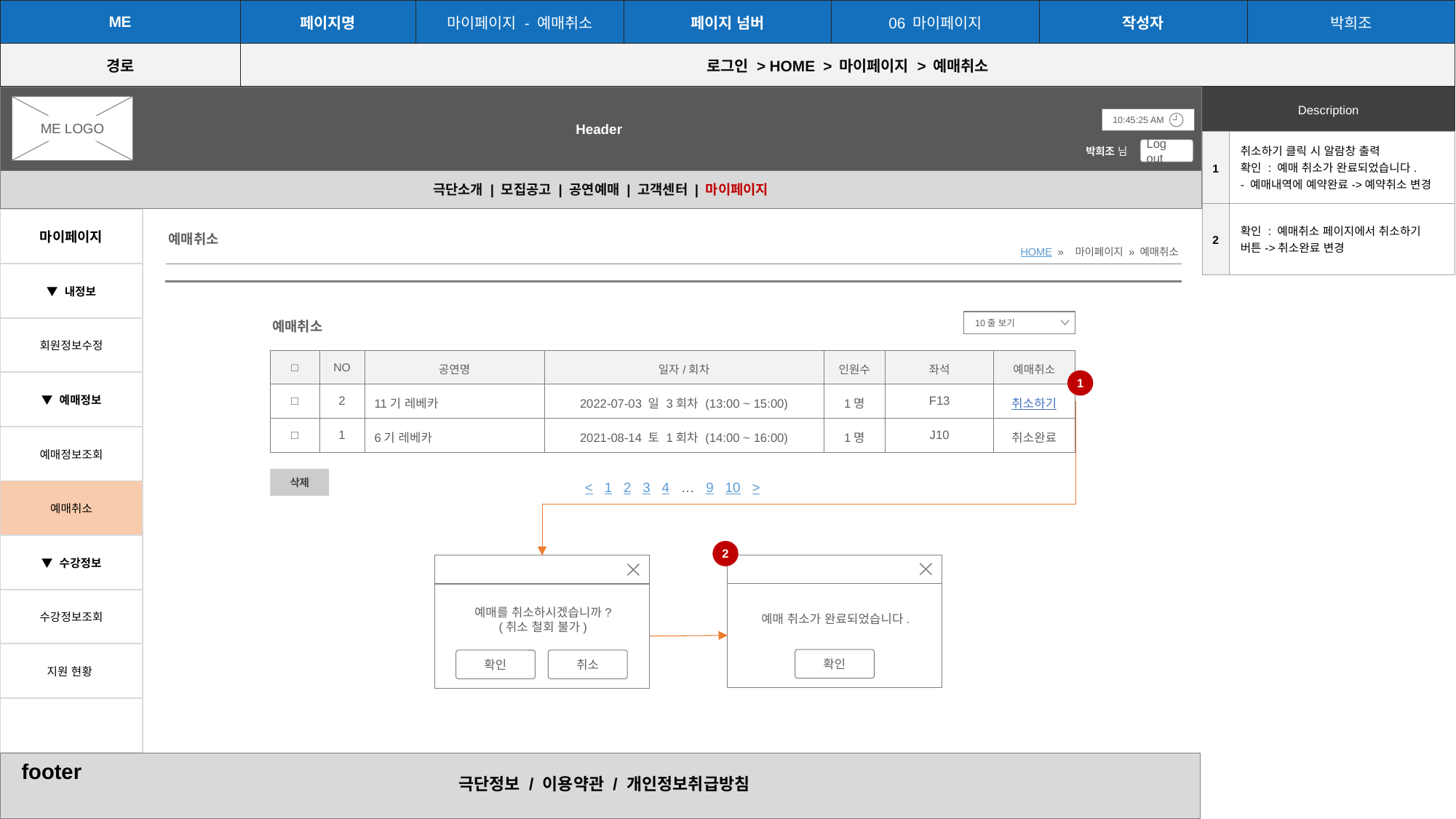

| ME | 페이지명 | 마이페이지 - 예매취소 | 페이지 넘버 | 06 마이페이지 | 작성자 | 박희조 |
| --- | --- | --- | --- | --- | --- | --- |
| 경로 | 로그인 > HOME > 마이페이지 > 예매취소 |  |  |  |  |  |
Header
| Description |
| --- |

ME LOGO
10:45:25 AM

| 1 | 취소하기 클릭 시 알람창 출력 확인 : 예매 취소가 완료되었습니다. - 예매내역에 예약완료->예약취소 변경 |
| --- | --- |
| 2 | 확인 : 예매취소 페이지에서 취소하기 버튼->취소완료 변경 |
박희조 님
Log out
극단소개 | 모집공고 | 공연예매 | 고객센터 | 마이페이지
| 마이페이지 |
| --- |
| ▼ 내정보 |
| 회원정보수정 |
| ▼ 예매정보 |
| 예매정보조회 |
| 예매취소 |
| ▼ 수강정보 |
| 수강정보조회 |
| 지원 현황 |
|  |
예매취소
HOME  »   마이페이지 » 예매취소
10줄 보기

예매취소
| □ | NO | 공연명 | 일자/회차 | 인원수 | 좌석 | 예매취소 |
| --- | --- | --- | --- | --- | --- | --- |
| □ | 2 | 11기 레베카 | 2022-07-03 일 3회차 (13:00 ~ 15:00) | 1명 | F13 | 취소하기 |
| □ | 1 | 6기 레베카 | 2021-08-14 토 1회차 (14:00 ~ 16:00) | 1명 | J10 | 취소완료 |
1
삭제
<   1   2   3   4   …   9   10   >
2

예매 취소가 완료되었습니다.
확인

예매를 취소하시겠습니까?
(취소 철회 불가)

확인
취소

footer
극단정보 / 이용약관 / 개인정보취급방침